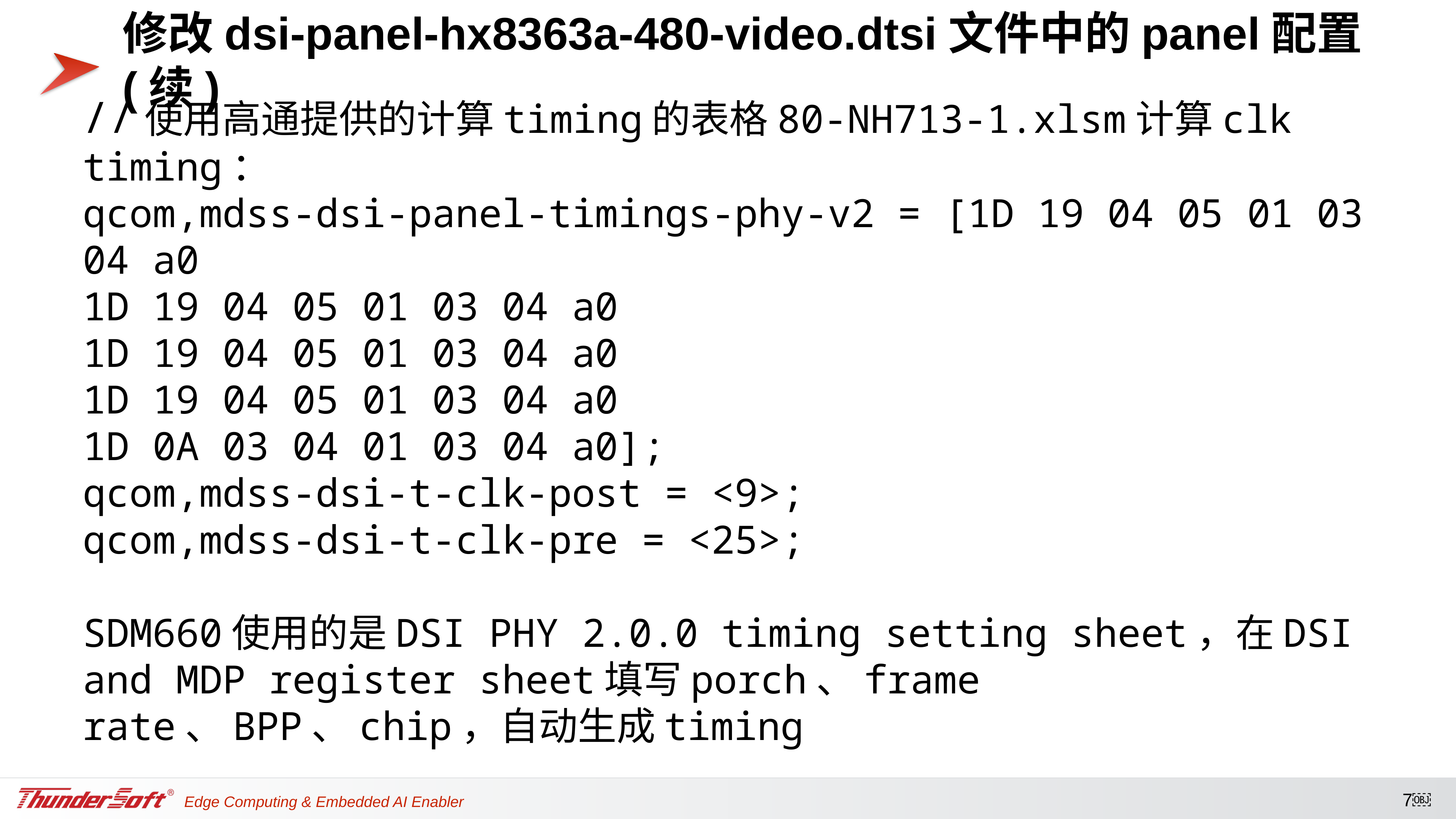

# 修改dsi-panel-hx8363a-480-video.dtsi文件中的panel配置(续)
//使用高通提供的计算timing的表格80-NH713-1.xlsm计算clk timing：
qcom,mdss-dsi-panel-timings-phy-v2 = [1D 19 04 05 01 03 04 a0
1D 19 04 05 01 03 04 a0
1D 19 04 05 01 03 04 a0
1D 19 04 05 01 03 04 a0
1D 0A 03 04 01 03 04 a0];
qcom,mdss-dsi-t-clk-post = <9>;
qcom,mdss-dsi-t-clk-pre = <25>;

SDM660使用的是DSI PHY 2.0.0 timing setting sheet，在DSI and MDP register sheet填写porch、frame rate、BPP、chip，自动生成timing